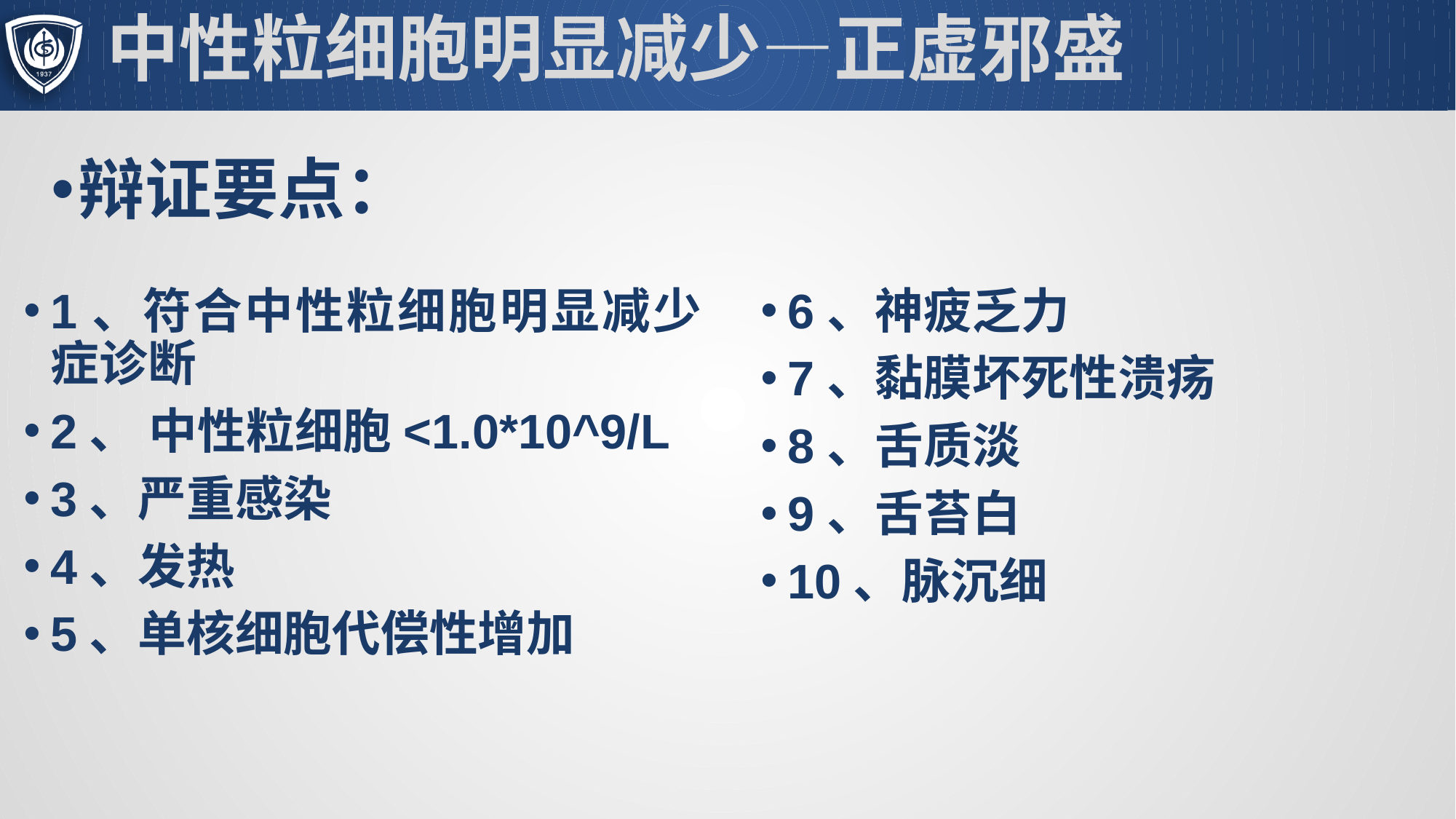

# 中性粒细胞明显减少—正虚邪盛
辩证要点：

6、神疲乏力
7、黏膜坏死性溃疡
8、舌质淡
9、舌苔白
10、脉沉细
1、符合中性粒细胞明显减少症诊断
2、 中性粒细胞<1.0*10^9/L
3、严重感染
4、发热
5、单核细胞代偿性增加